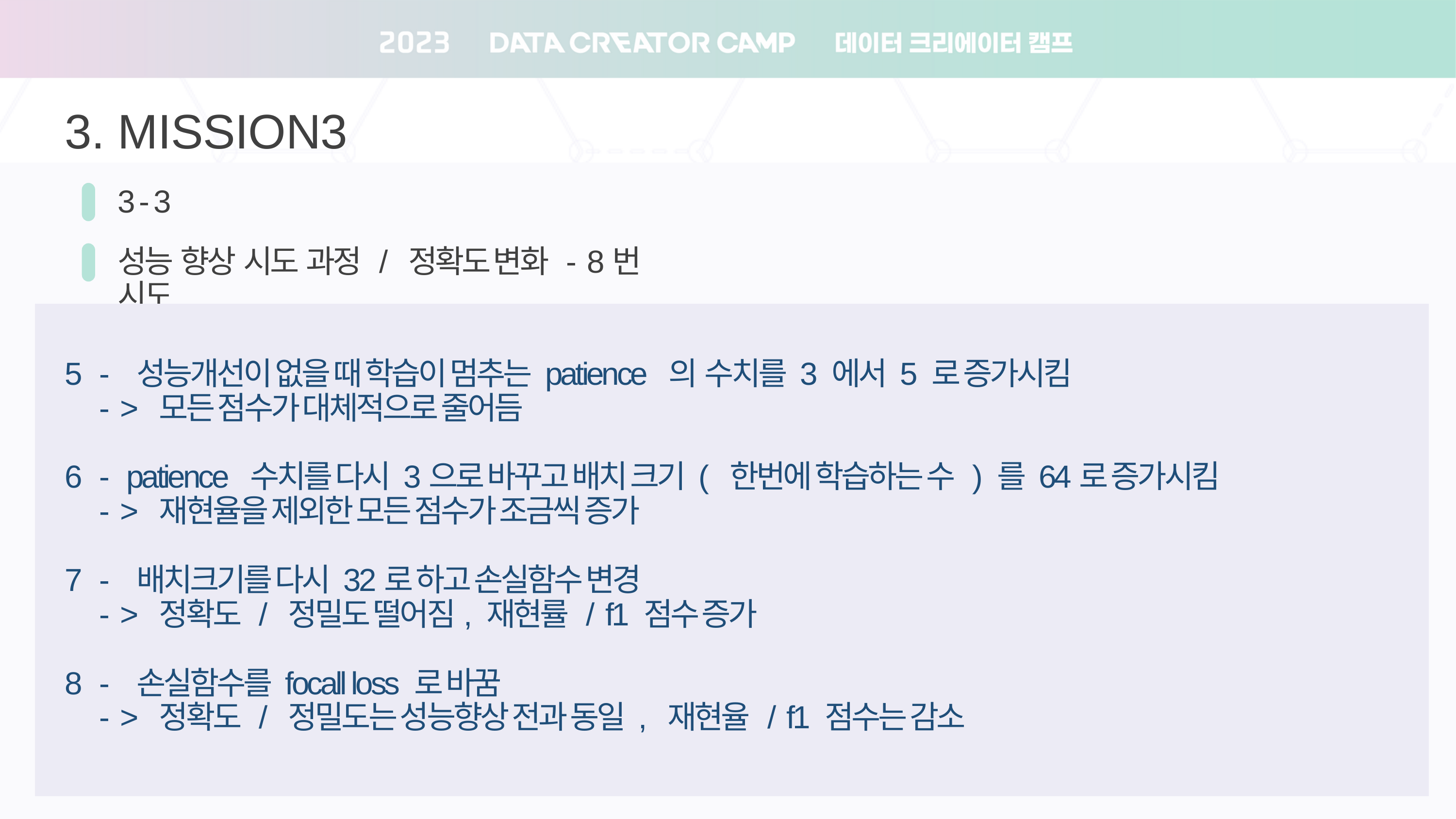

3. MISSION3

3 - 3

성능  향상  시도  과정  /  정확도 변화  -  8번 시도

5   -   성능개선이 없을 때 학습이 멈추는 patience  의  수치를 3 에서 5 로 증가시킴
     -  >  모든 점수가 대체적으로 줄어듬

6   -   patience  수치를 다시 3으로 바꾸고 배치 크기 (  한번에 학습하는 수  ) 를 64로 증가시킴
     -  >  재현율을 제외한 모든 점수가 조금씩 증가

7   -   배치크기를 다시 32로 하고 손실함수 변경
     -  >  정확도  /  정밀도 떨어짐, 재현률  /  f1 점수 증가

8   -   손실함수를 focall loss 로 바꿈
     -  >  정확도  /  정밀도는 성능향상 전과 동일 ,  재현율  /  f1 점수는 감소